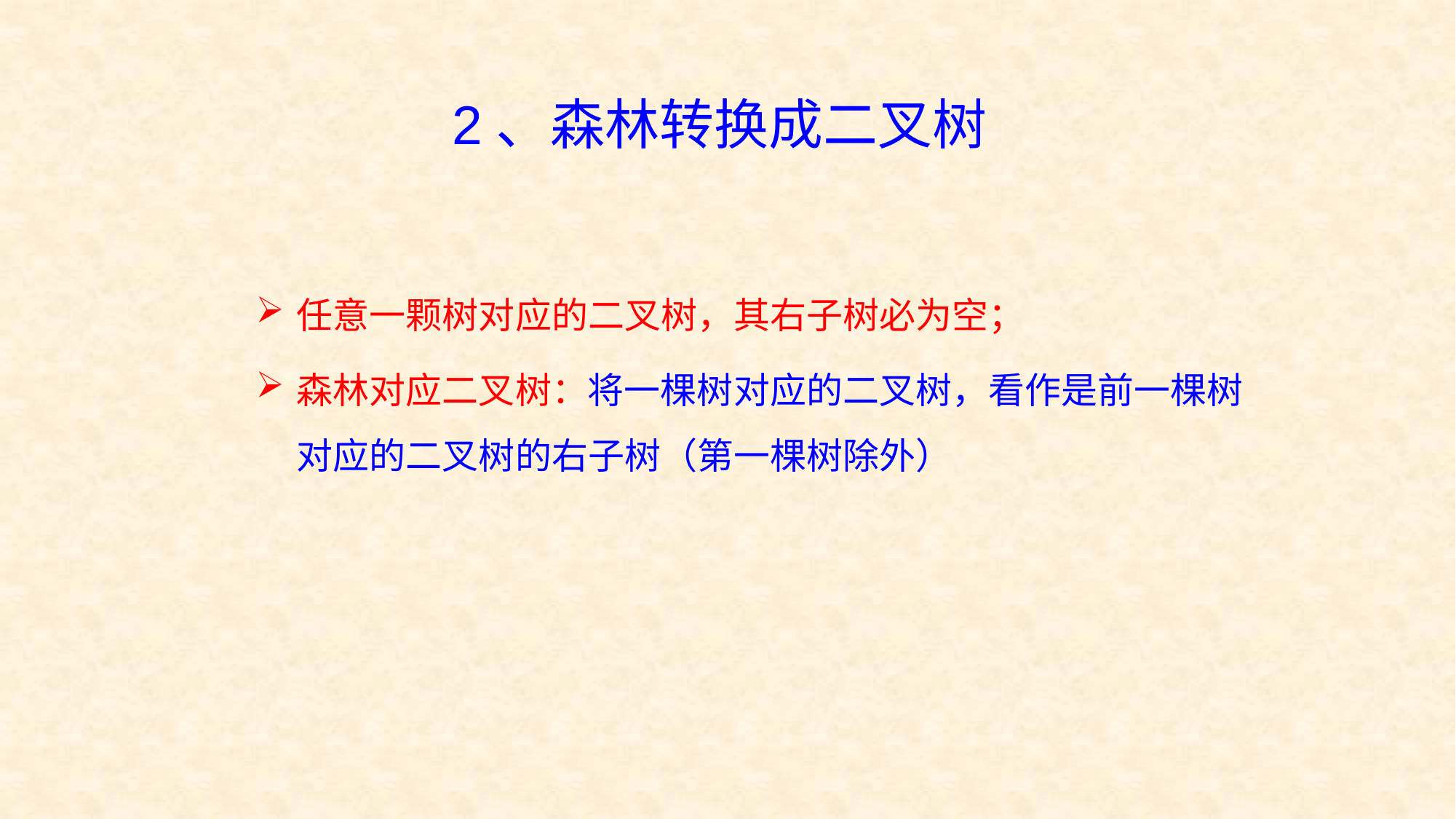

2、森林转换成二叉树
任意一颗树对应的二叉树，其右子树必为空；
森林对应二叉树：将一棵树对应的二叉树，看作是前一棵树对应的二叉树的右子树（第一棵树除外）